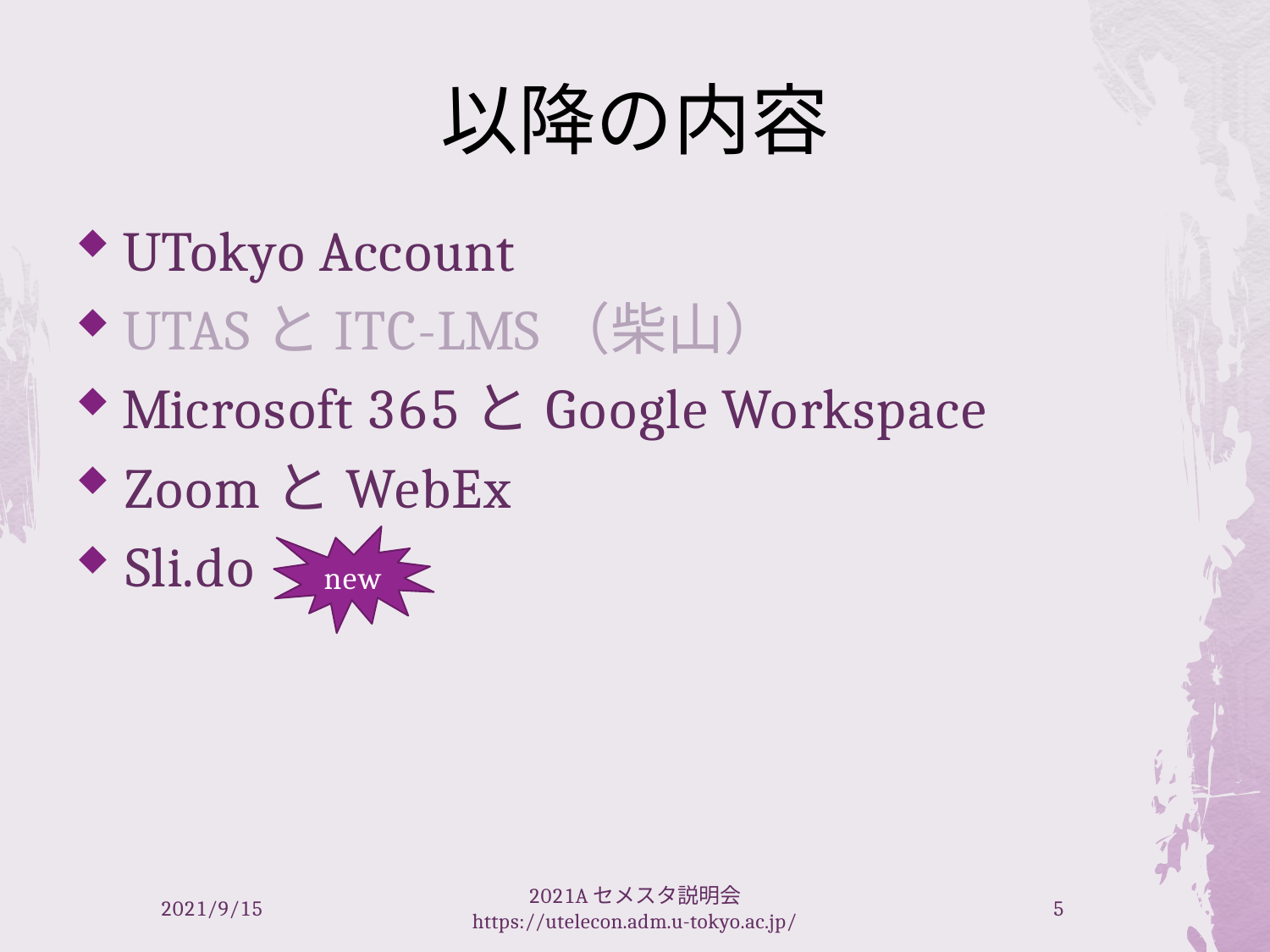

# 以降の内容
UTokyo Account
UTASとITC-LMS（柴山）
Microsoft 365とGoogle Workspace
ZoomとWebEx
Sli.do
new
2021/9/15
2021Aセメスタ説明会 https://utelecon.adm.u-tokyo.ac.jp/
5